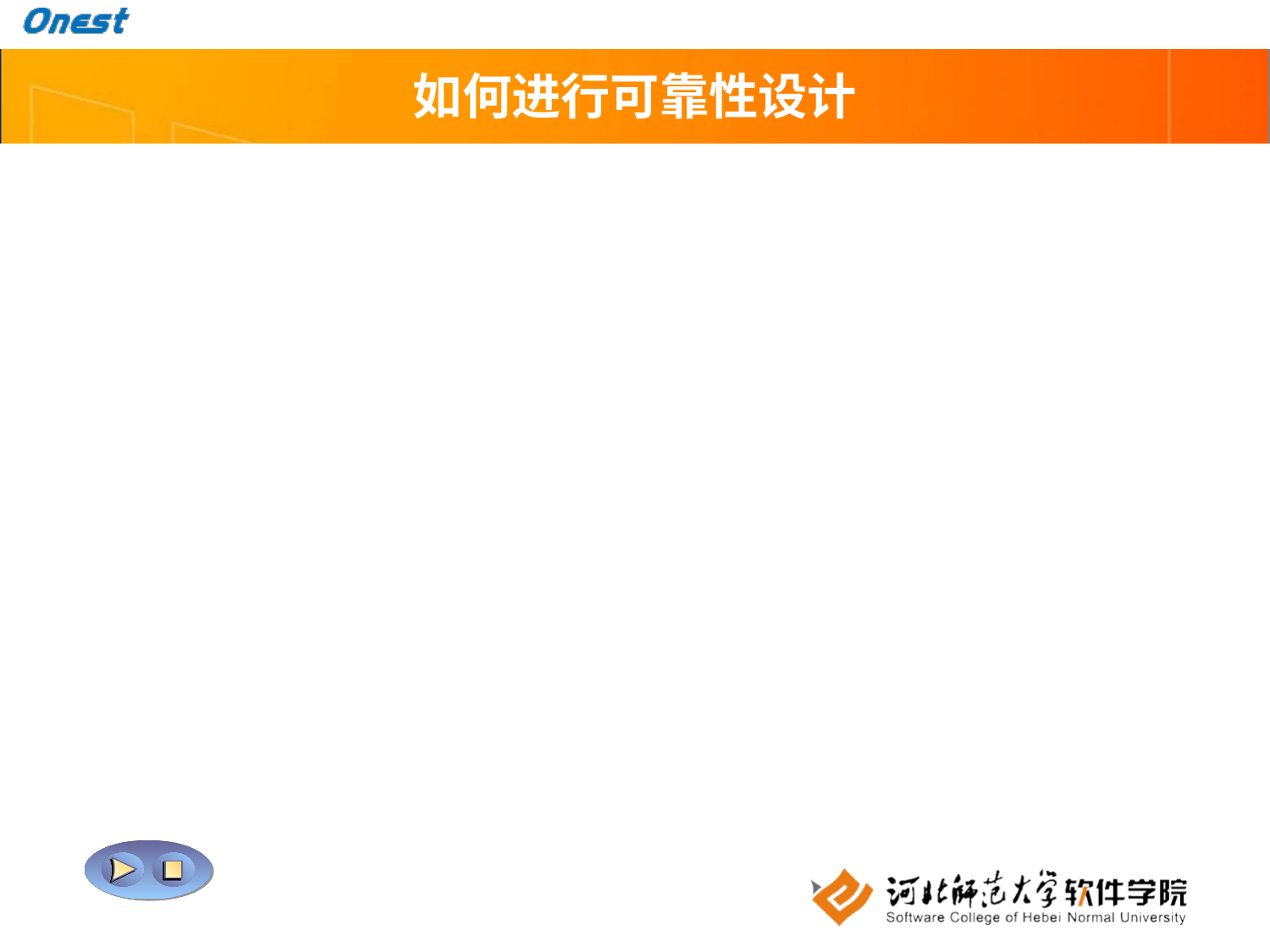

# 如何进行可靠性设计
可靠性是系统提供精确结果的能力
可靠性设计通常需要做如下工作
在需求文档（或产品文档）中文档化可靠性需求；
使用一个良好的基础架构；
在系统中包含管理信息；
使用冗余；
采用质量开发工具；
使用计划任务进行可靠性检查；
实现错误处理程序；
减少应用程序的功能，而不是提供一个完全失败的产品